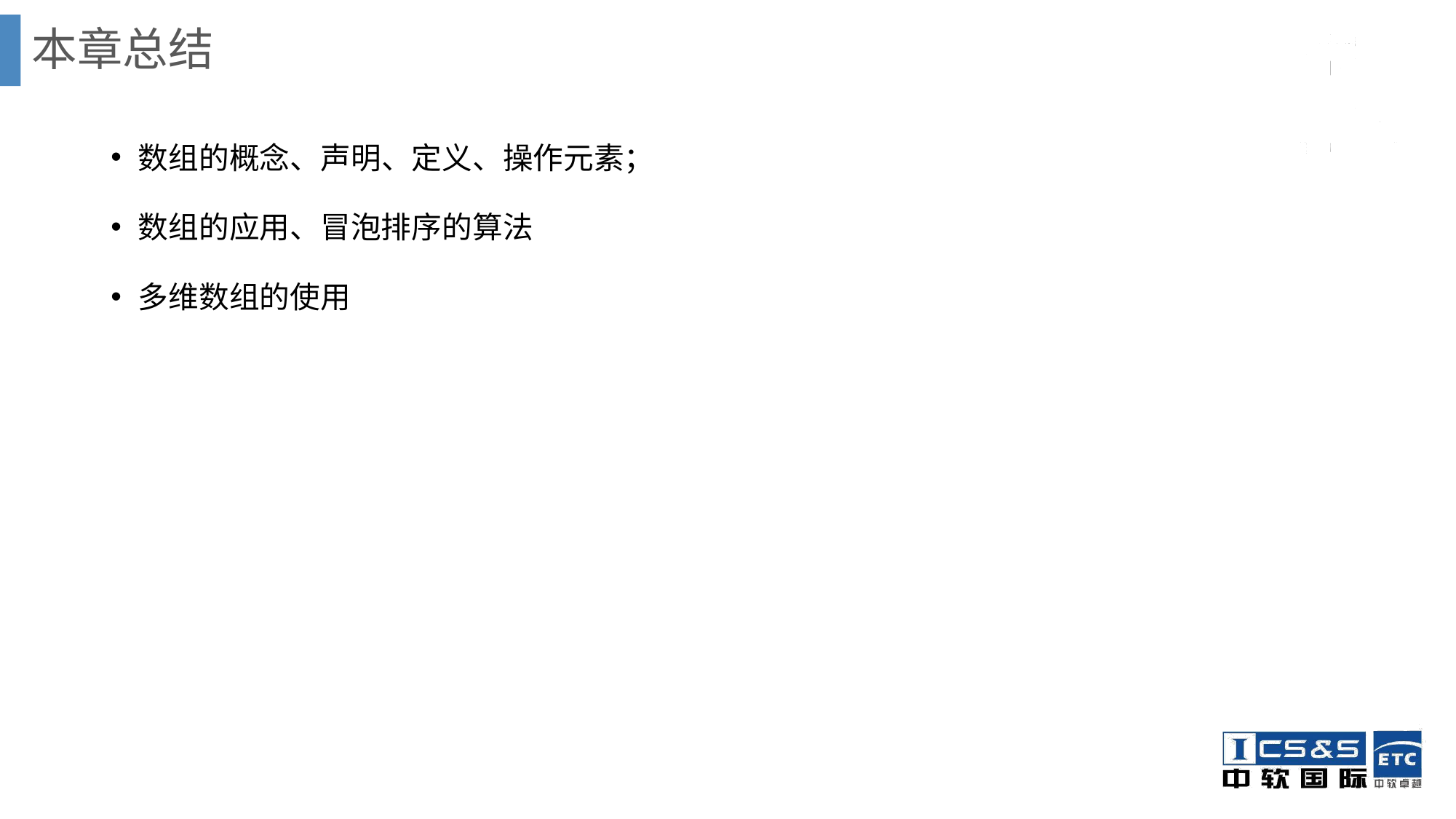

# 本章总结
数组的概念、声明、定义、操作元素；
数组的应用、冒泡排序的算法
多维数组的使用